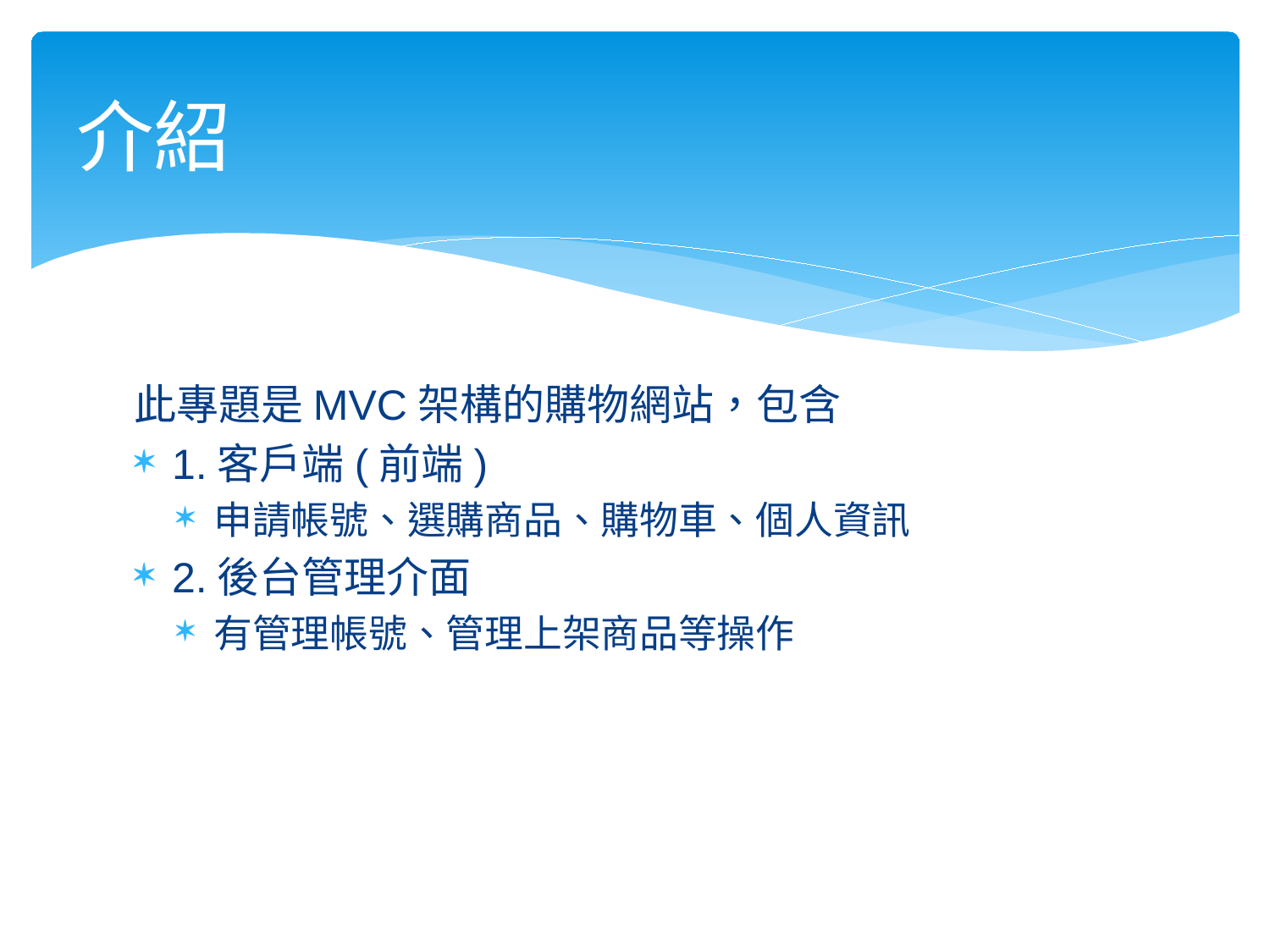

# 介紹
此專題是MVC架構的購物網站，包含
1.客戶端(前端)
申請帳號、選購商品、購物車、個人資訊
2.後台管理介面
有管理帳號、管理上架商品等操作